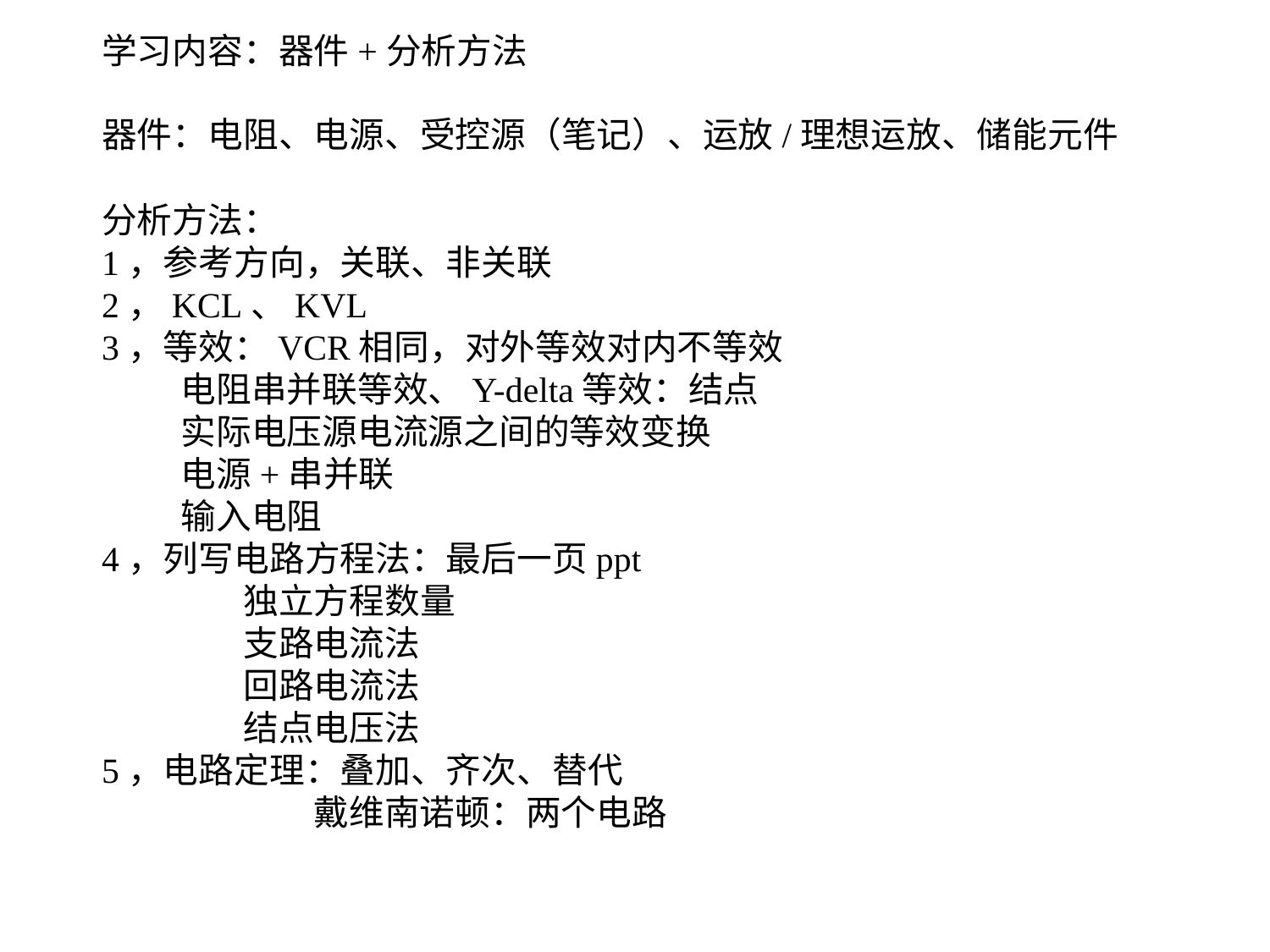

学习内容：器件+分析方法

器件：电阻、电源、受控源（笔记）、运放/理想运放、储能元件

分析方法：
1，参考方向，关联、非关联
2，KCL、KVL
3，等效：VCR相同，对外等效对内不等效
         电阻串并联等效、Y-delta等效：结点
         实际电压源电流源之间的等效变换
         电源+串并联
         输入电阻
4，列写电路方程法：最后一页ppt
                 独立方程数量
                 支路电流法
                 回路电流法
                 结点电压法
5，电路定理：叠加、齐次、替代
                          戴维南诺顿：两个电路